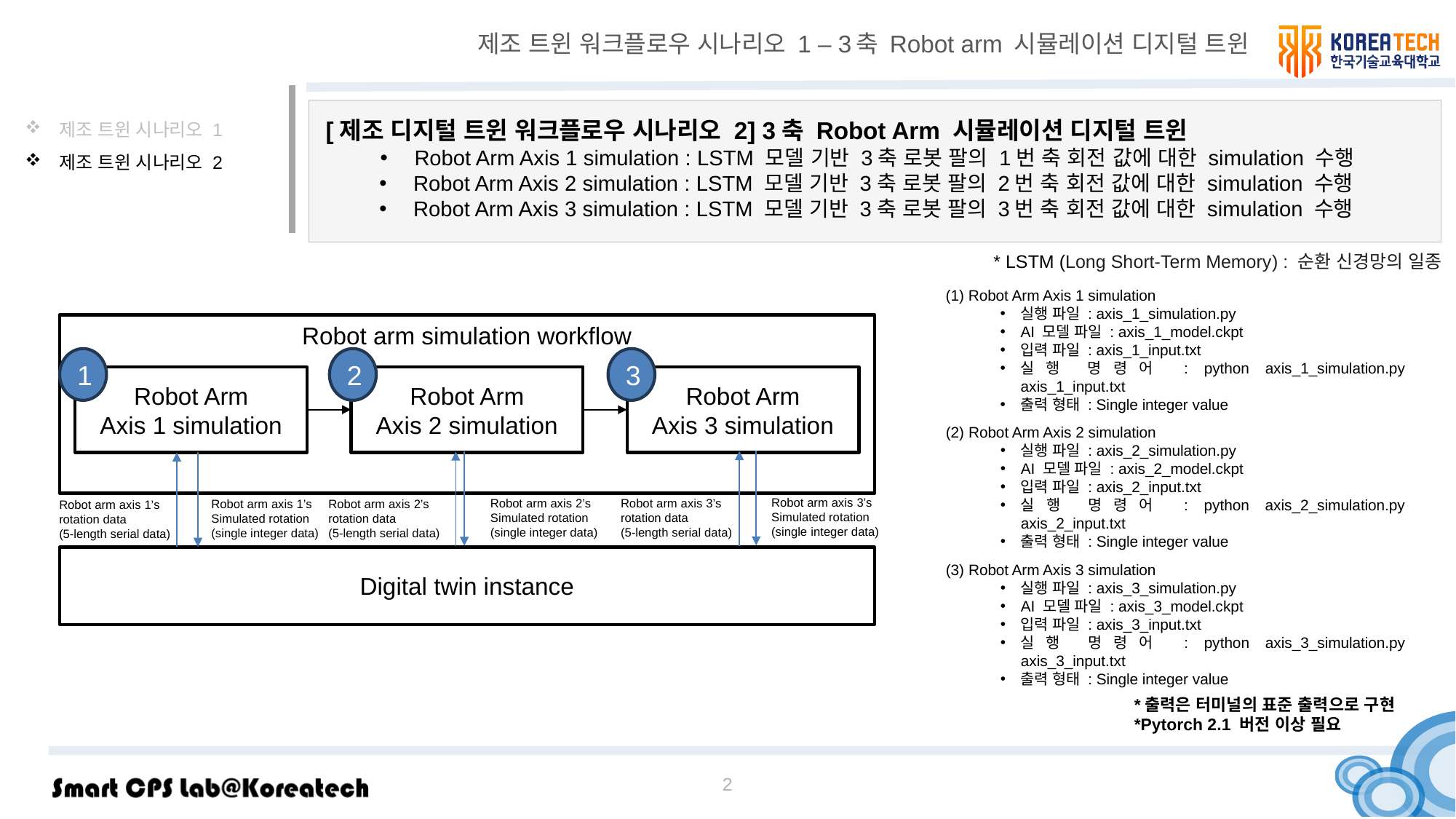

# 제조 트윈 워크플로우 시나리오 1 – 3축 Robot arm 시뮬레이션 디지털 트윈

제조 트윈 시나리오 1
제조 트윈 시나리오 2
[제조 디지털 트윈 워크플로우 시나리오 2] 3축 Robot Arm 시뮬레이션 디지털 트윈
Robot Arm Axis 1 simulation : LSTM 모델 기반 3축 로봇 팔의 1번 축 회전 값에 대한 simulation 수행
Robot Arm Axis 2 simulation : LSTM 모델 기반 3축 로봇 팔의 2번 축 회전 값에 대한 simulation 수행
Robot Arm Axis 3 simulation : LSTM 모델 기반 3축 로봇 팔의 3번 축 회전 값에 대한 simulation 수행
* LSTM (Long Short-Term Memory) : 순환 신경망의 일종
(1) Robot Arm Axis 1 simulation
실행 파일 : axis_1_simulation.py
AI 모델 파일 : axis_1_model.ckpt
입력 파일 : axis_1_input.txt
실행 명령어 : python axis_1_simulation.py axis_1_input.txt
출력 형태 : Single integer value
Robot arm simulation workflow
3
2
1
Robot Arm
Axis 1 simulation
Robot Arm
Axis 2 simulation
Robot Arm
Axis 3 simulation
Robot arm axis 3’s
Simulated rotation
(single integer data)
Robot arm axis 2’s
Simulated rotation
(single integer data)
Robot arm axis 3’s
rotation data
(5-length serial data)
Robot arm axis 1’s
Simulated rotation
(single integer data)
Robot arm axis 2’s
rotation data
(5-length serial data)
Robot arm axis 1’s
rotation data
(5-length serial data)
Digital twin instance
(2) Robot Arm Axis 2 simulation
실행 파일 : axis_2_simulation.py
AI 모델 파일 : axis_2_model.ckpt
입력 파일 : axis_2_input.txt
실행 명령어 : python axis_2_simulation.py axis_2_input.txt
출력 형태 : Single integer value
(3) Robot Arm Axis 3 simulation
실행 파일 : axis_3_simulation.py
AI 모델 파일 : axis_3_model.ckpt
입력 파일 : axis_3_input.txt
실행 명령어 : python axis_3_simulation.py axis_3_input.txt
출력 형태 : Single integer value
*출력은 터미널의 표준 출력으로 구현
*Pytorch 2.1 버전 이상 필요
2